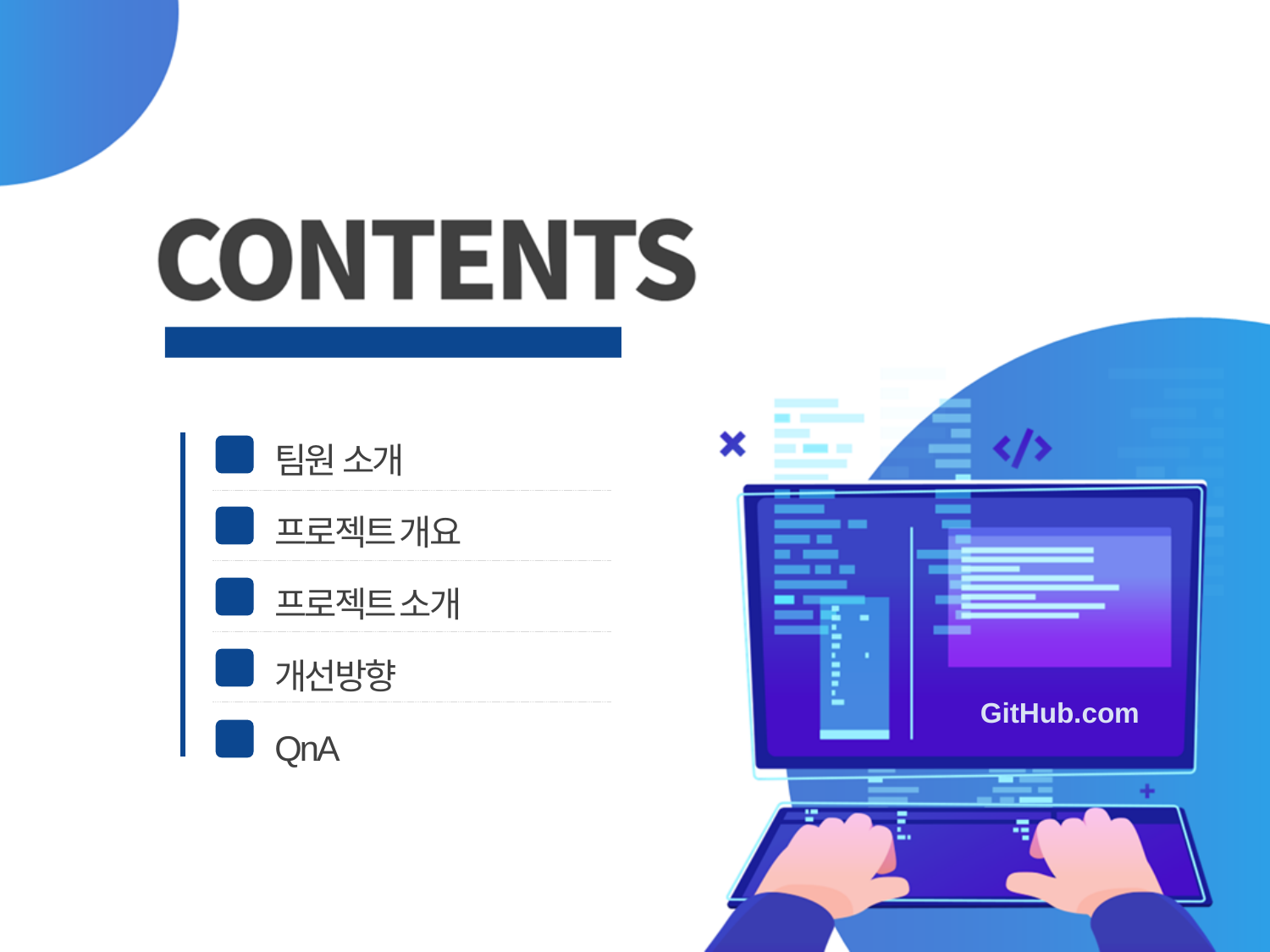

팀원 소개
프로젝트 개요
프로젝트 소개
개선방향
QnA
01

02

03

04

GitHub.com
05